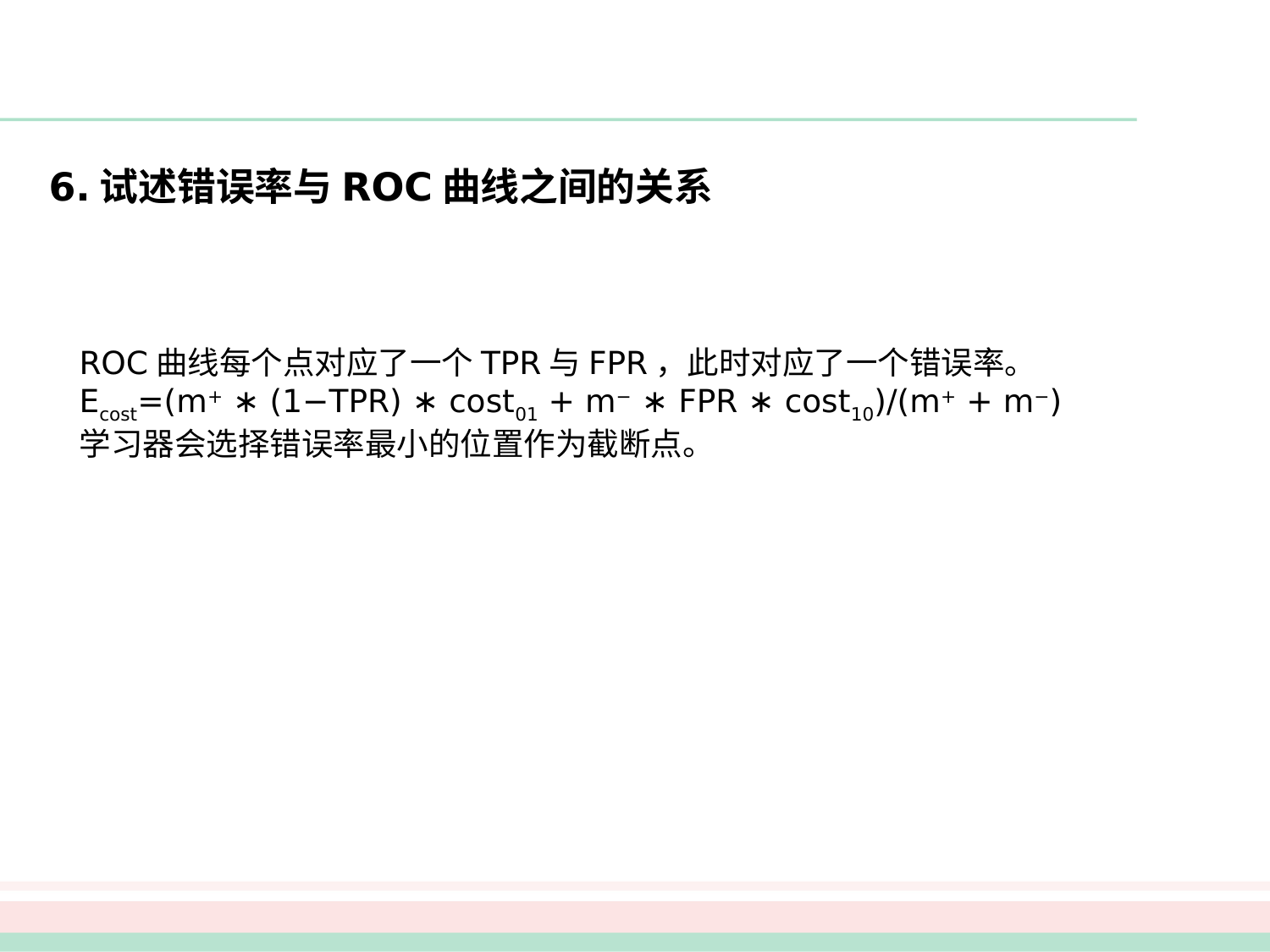

#
6.试述错误率与ROC曲线之间的关系

ROC曲线每个点对应了一个TPR与FPR，此时对应了一个错误率。
Ecost=(m+ ∗ (1−TPR) ∗ cost01 + m− ∗ FPR ∗ cost10)/(m+ + m−)
学习器会选择错误率最小的位置作为截断点。